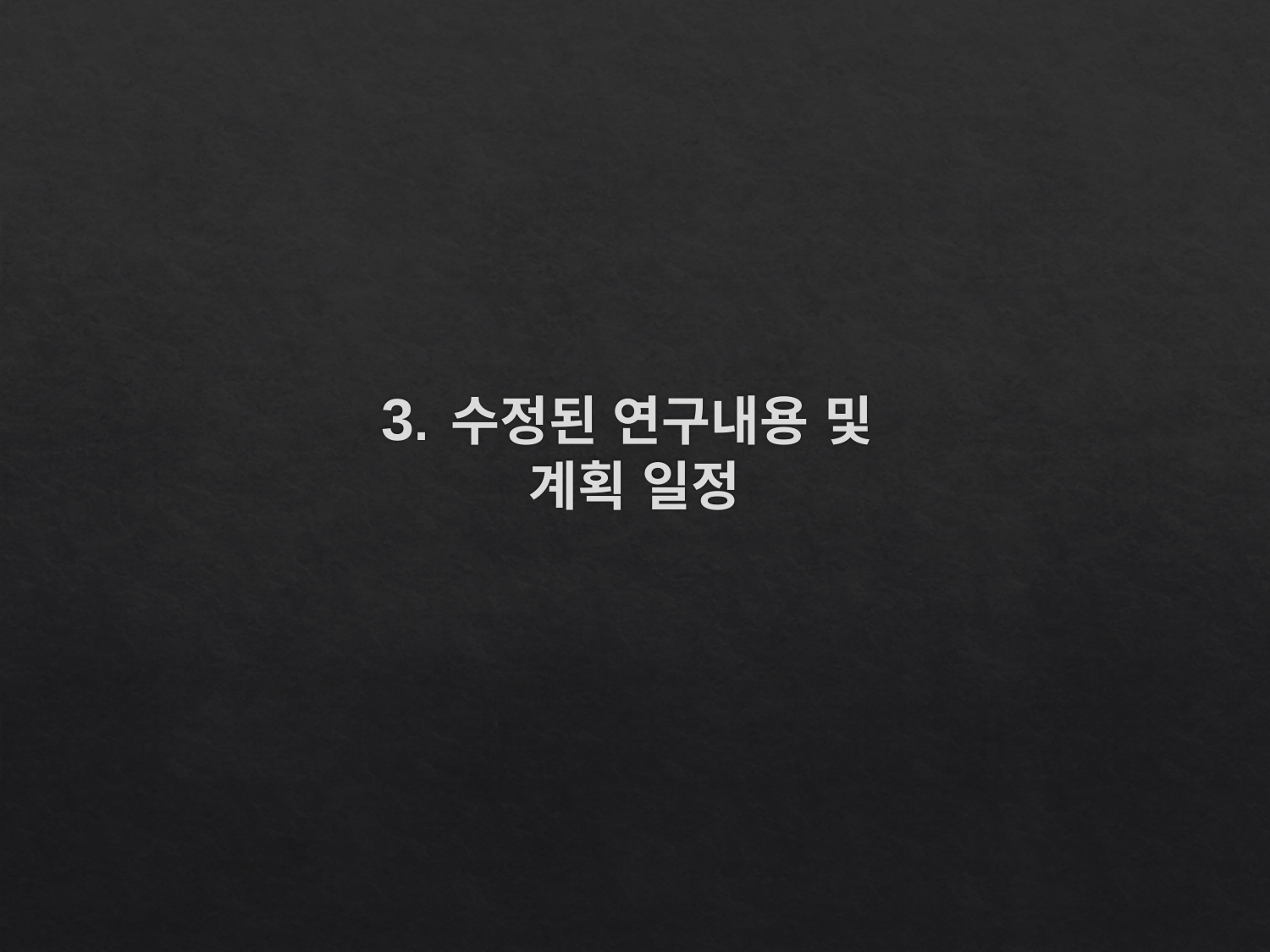

# 3. 수정된 연구내용 및 계획 일정